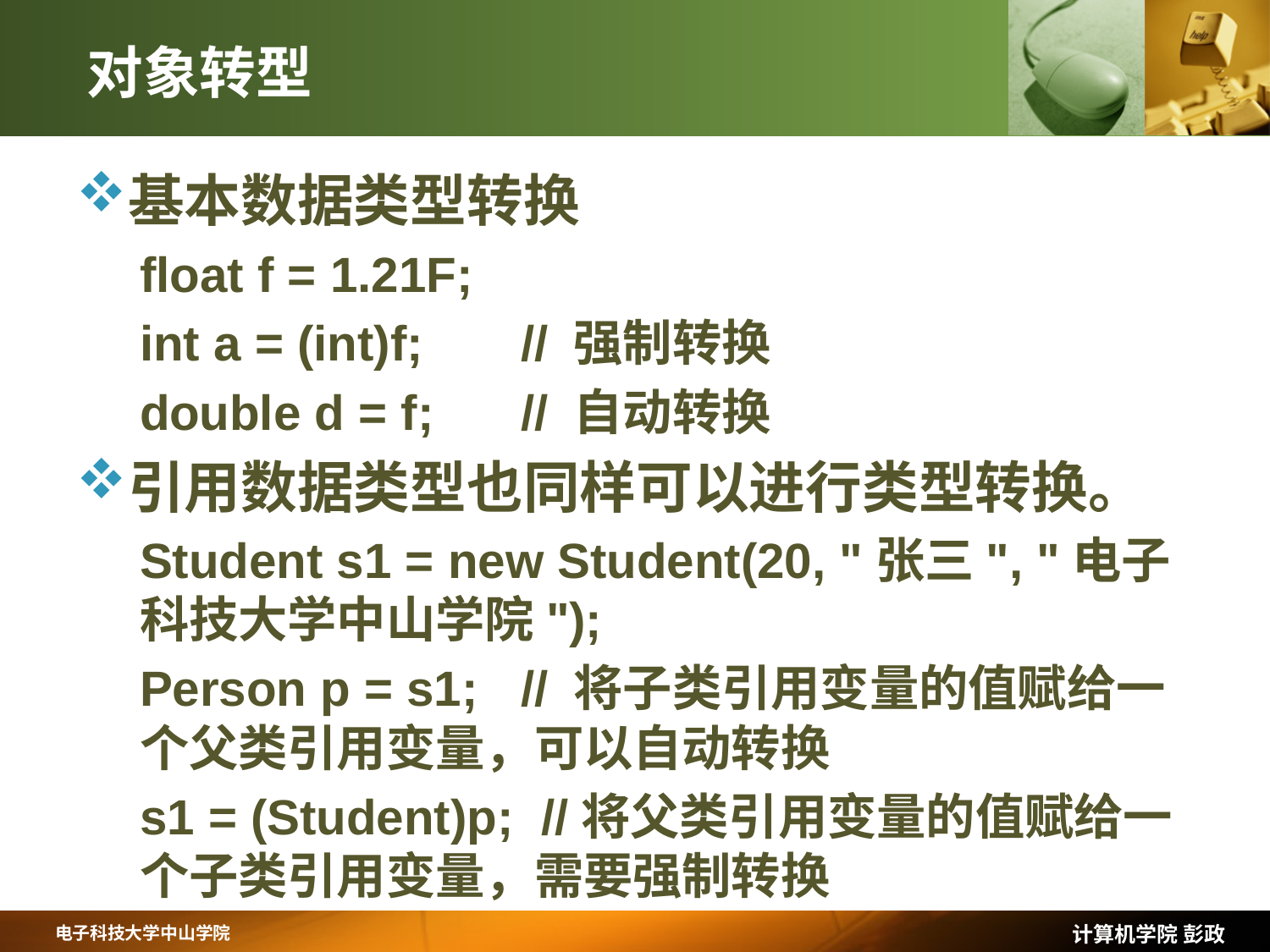

# 对象转型
基本数据类型转换
float f = 1.21F;
int a = (int)f;	// 强制转换
double d = f;	// 自动转换
引用数据类型也同样可以进行类型转换。
Student s1 = new Student(20, "张三", "电子科技大学中山学院");
Person p = s1;	// 将子类引用变量的值赋给一个父类引用变量，可以自动转换
s1 = (Student)p;  //将父类引用变量的值赋给一个子类引用变量，需要强制转换

计算机学院 彭政
电子科技大学中山学院